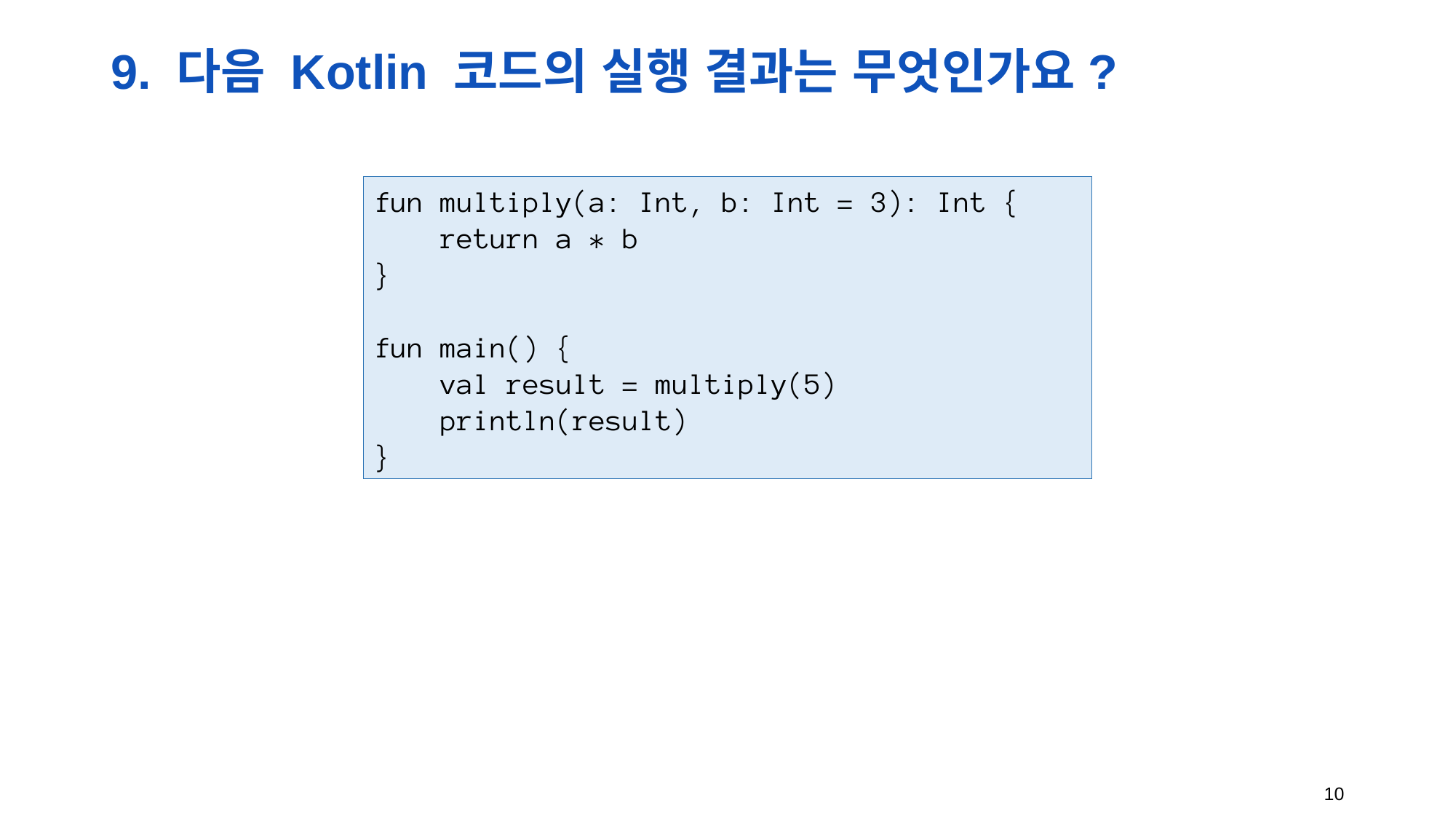

# 9. 다음 Kotlin 코드의 실행 결과는 무엇인가요?
fun multiply(a: Int, b: Int = 3): Int {
    return a * b
}

fun main() {
    val result = multiply(5)
    println(result)
}
10